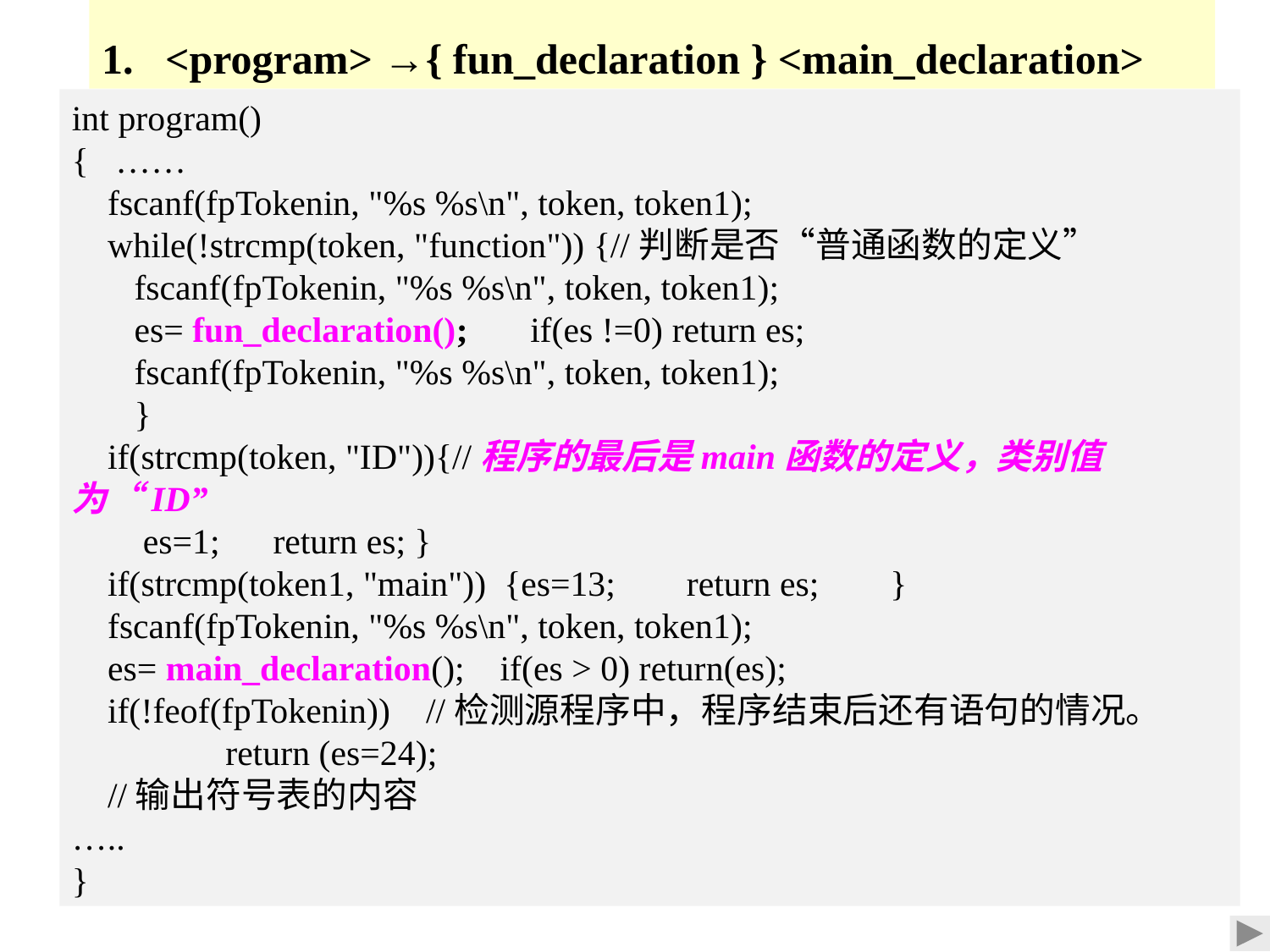

<program> →{ fun_declaration } <main_declaration>
int program()
{   ……
    fscanf(fpTokenin, "%s %s\n", token, token1);
    while(!strcmp(token, "function")) {//判断是否“普通函数的定义”
       fscanf(fpTokenin, "%s %s\n", token, token1);
       es= fun_declaration();       if(es !=0) return es;
       fscanf(fpTokenin, "%s %s\n", token, token1);
       }
    if(strcmp(token, "ID")){//程序的最后是main函数的定义，类别值为“ID”
        es=1;      return es; }
    if(strcmp(token1, "main"))  {es=13;        return es;        }
    fscanf(fpTokenin, "%s %s\n", token, token1);
    es= main_declaration();    if(es > 0) return(es);
    if(!feof(fpTokenin))    //检测源程序中，程序结束后还有语句的情况。
	   return (es=24);
    //输出符号表的内容
…..
}